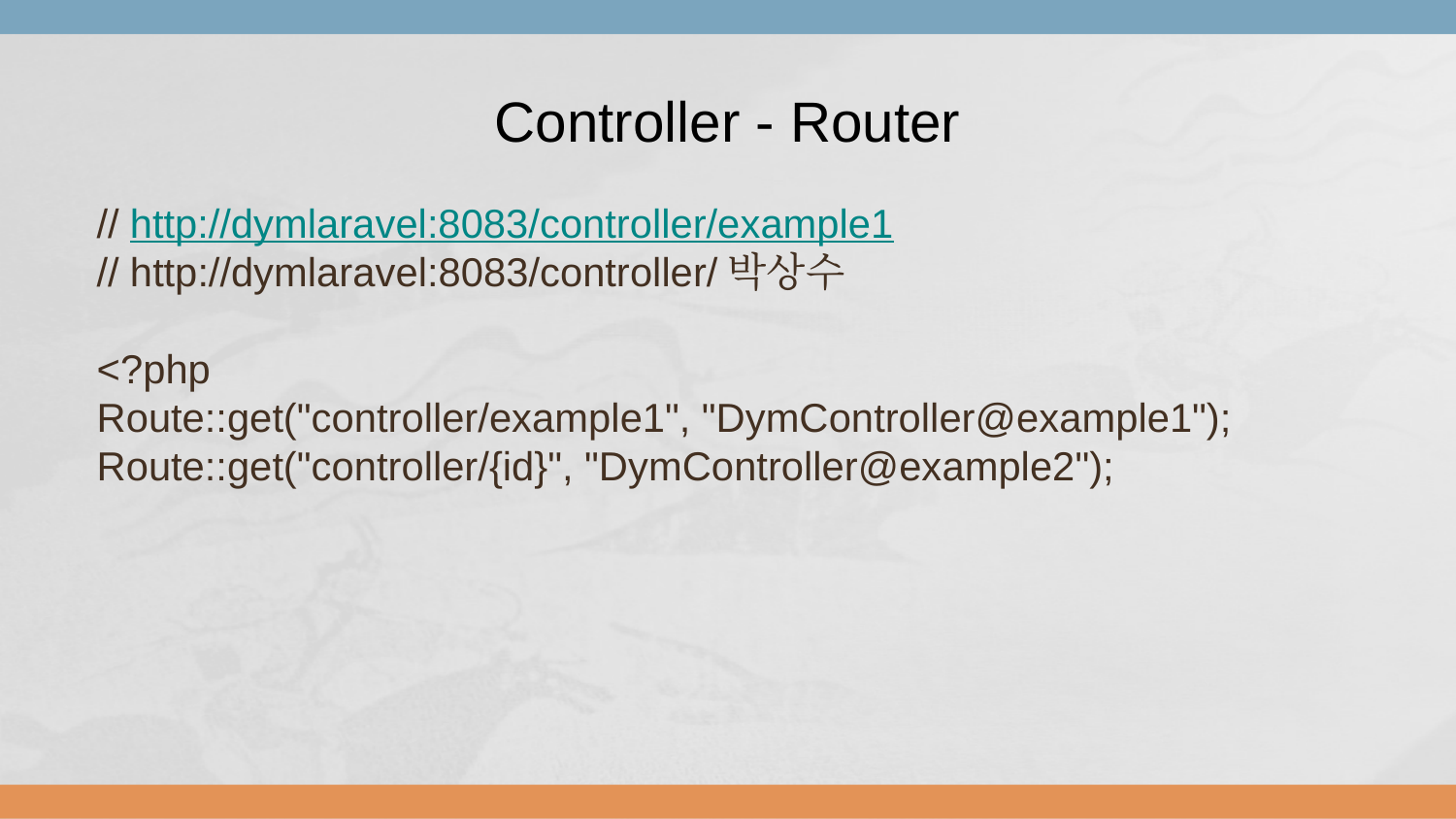

# Controller - Router
// http://dymlaravel:8083/controller/example1
// http://dymlaravel:8083/controller/박상수

<?php
Route::get("controller/example1", "DymController@example1");
Route::get("controller/{id}", "DymController@example2");